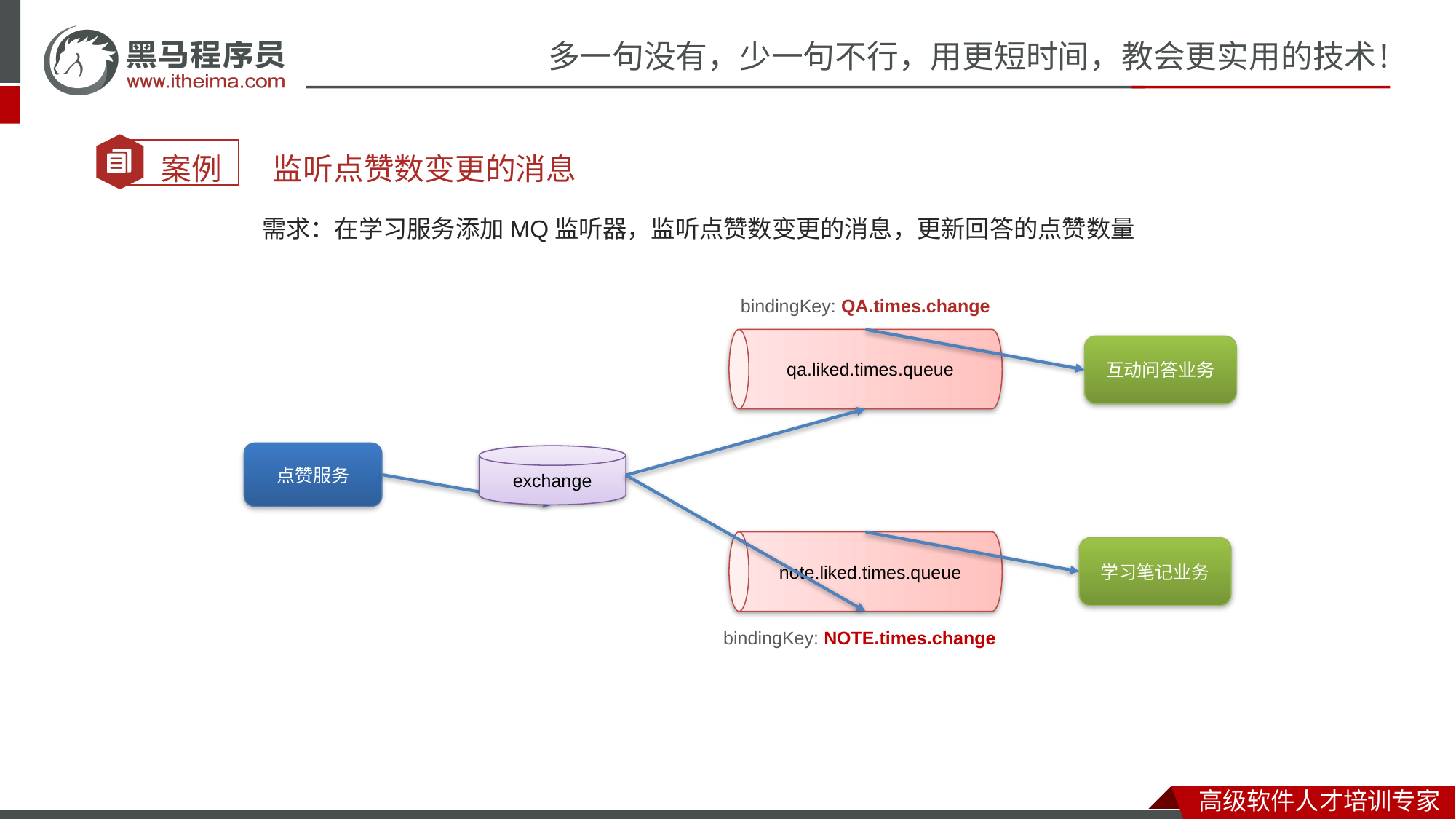

监听点赞数变更的消息
需求：在学习服务添加MQ监听器，监听点赞数变更的消息，更新回答的点赞数量

qa.liked.times.queue
bindingKey: QA.times.change
互动问答业务
note.liked.times.queue
点赞服务
exchange
学习笔记业务
bindingKey: NOTE.times.change